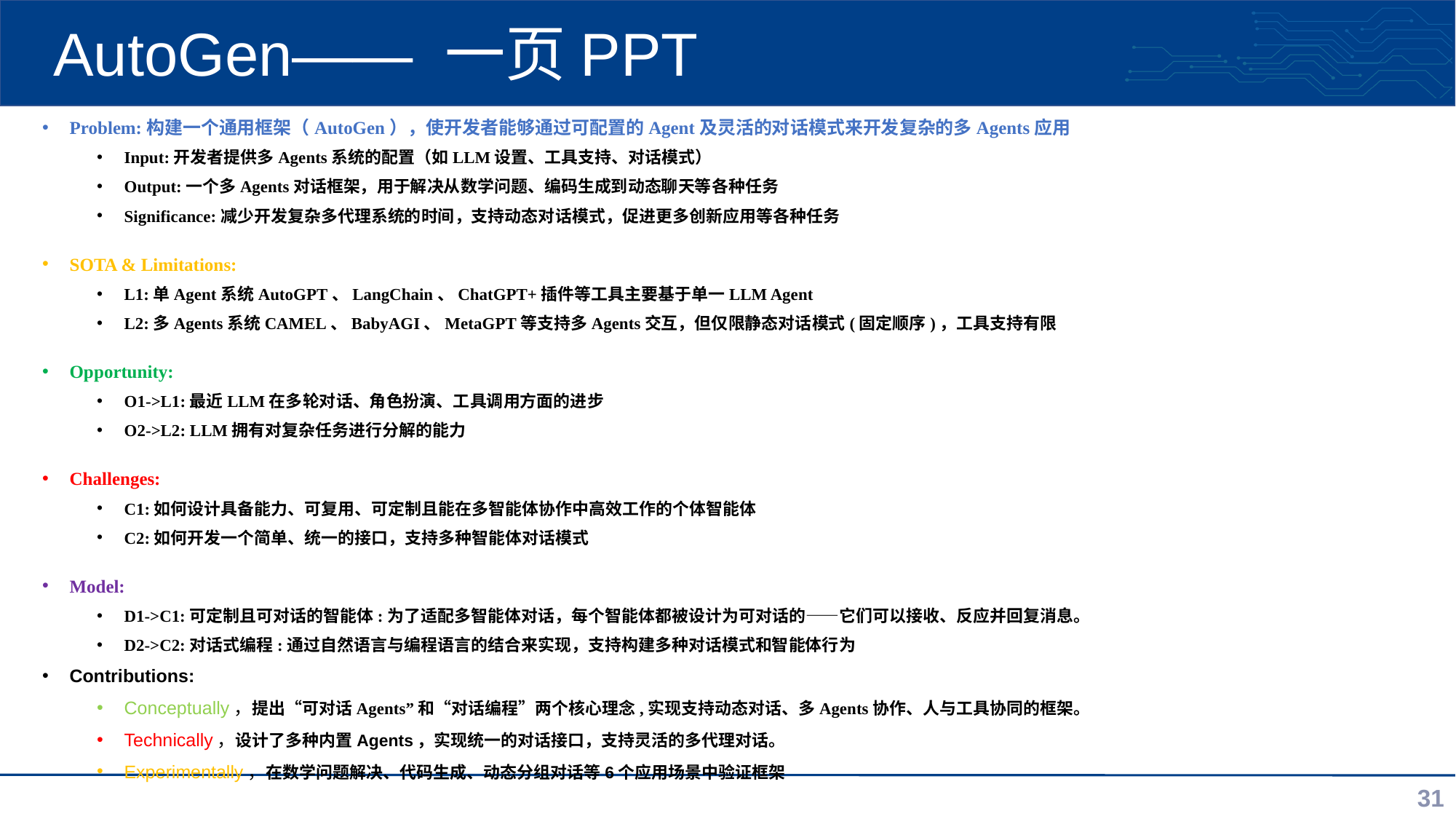

# AutoGen—— 一页PPT
Problem:构建一个通用框架（AutoGen），使开发者能够通过可配置的Agent及灵活的对话模式来开发复杂的多Agents应用
Input:开发者提供多Agents系统的配置（如LLM设置、工具支持、对话模式）
Output:一个多Agents对话框架，用于解决从数学问题、编码生成到动态聊天等各种任务
Significance:减少开发复杂多代理系统的时间，支持动态对话模式，促进更多创新应用等各种任务
SOTA & Limitations:
L1:单Agent系统AutoGPT、LangChain、ChatGPT+插件等工具主要基于单一LLM Agent
L2:多Agents系统CAMEL、BabyAGI、MetaGPT等支持多Agents交互，但仅限静态对话模式(固定顺序)，工具支持有限
Opportunity:
O1->L1:最近LLM在多轮对话、角色扮演、工具调用方面的进步
O2->L2: LLM拥有对复杂任务进行分解的能力
Challenges:
C1:如何设计具备能力、可复用、可定制且能在多智能体协作中高效工作的个体智能体
C2:如何开发一个简单、统一的接口，支持多种智能体对话模式
Model:
D1->C1:可定制且可对话的智能体:为了适配多智能体对话，每个智能体都被设计为可对话的——它们可以接收、反应并回复消息。
D2->C2:对话式编程:通过自然语言与编程语言的结合来实现，支持构建多种对话模式和智能体行为
Contributions:
Conceptually，提出“可对话Agents”和“对话编程”两个核心理念,实现支持动态对话、多Agents协作、人与工具协同的框架。
Technically，设计了多种内置Agents，实现统一的对话接口，支持灵活的多代理对话。
Experimentally，在数学问题解决、代码生成、动态分组对话等6个应用场景中验证框架
31